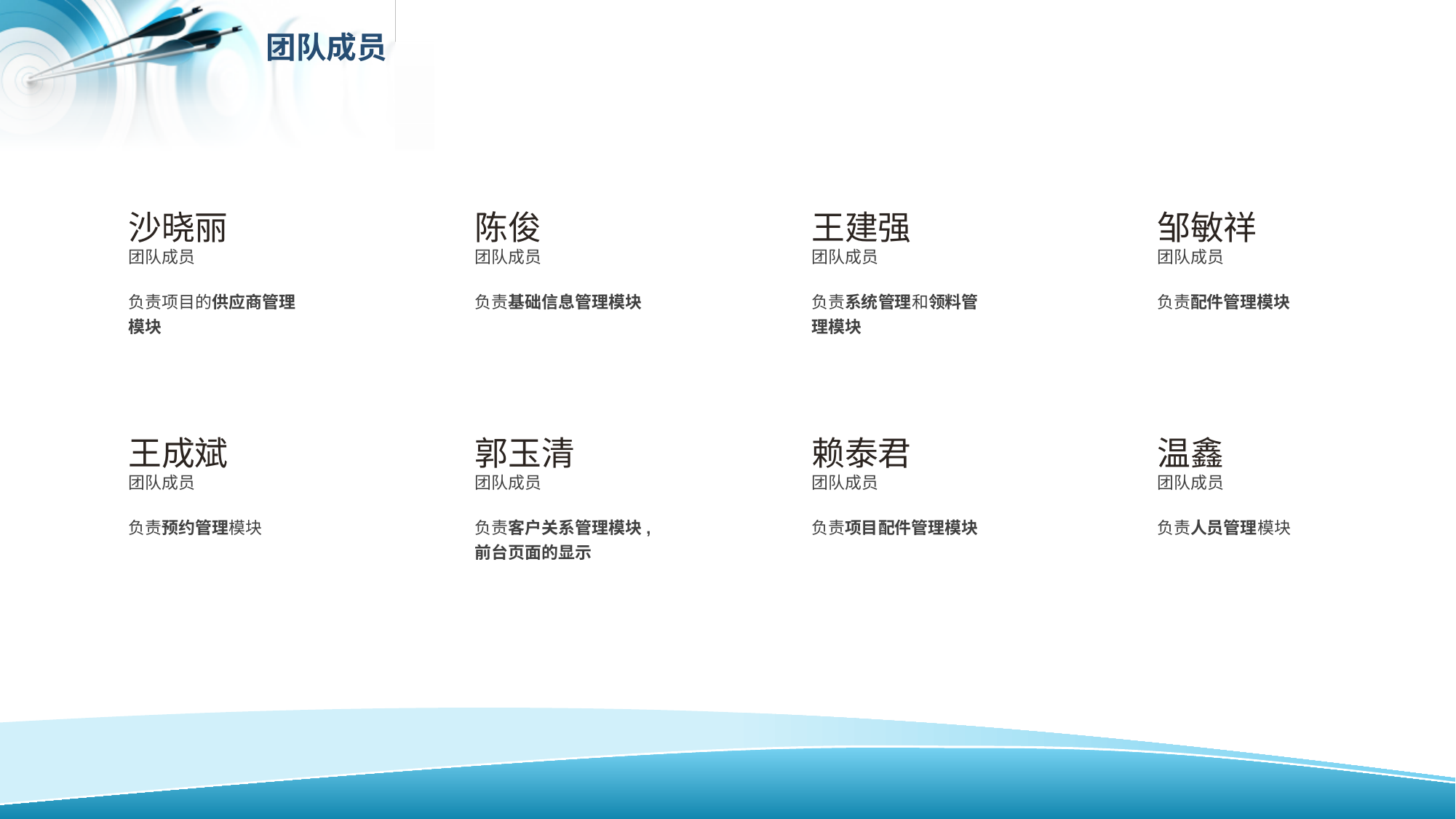

延迟符
团队成员
邹敏祥
团队成员

负责配件管理模块
沙晓丽
团队成员

负责项目的供应商管理模块
陈俊
团队成员

负责基础信息管理模块
王建强
团队成员

负责系统管理和领料管理模块
温鑫
团队成员

负责人员管理模块
王成斌
团队成员

负责预约管理模块
郭玉清
团队成员

负责客户关系管理模块,前台页面的显示
赖泰君
团队成员

负责项目配件管理模块